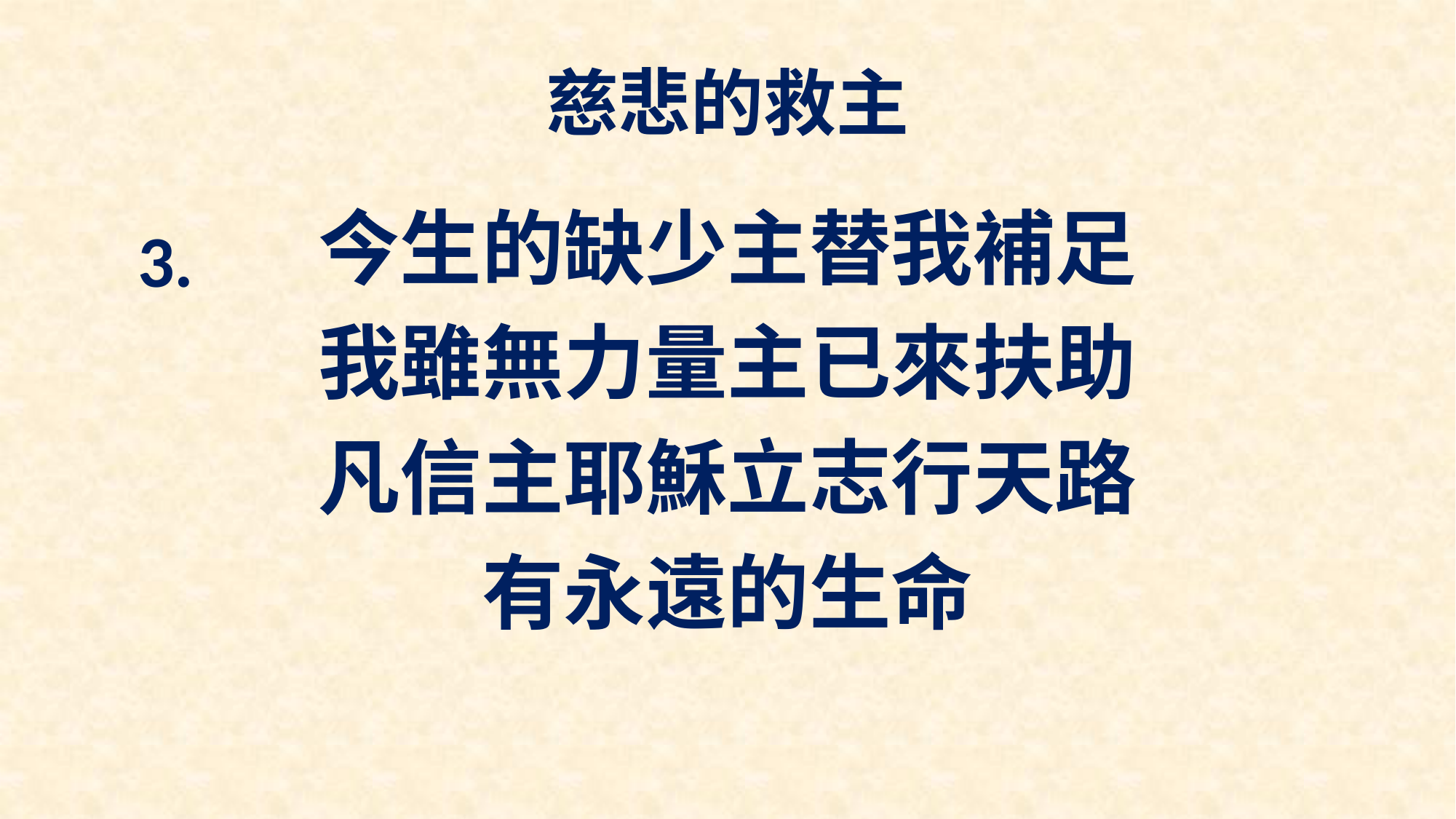

# 慈悲的救主
今生的缺少主替我補足
我雖無力量主已來扶助
凡信主耶穌立志行天路
有永遠的生命
3.